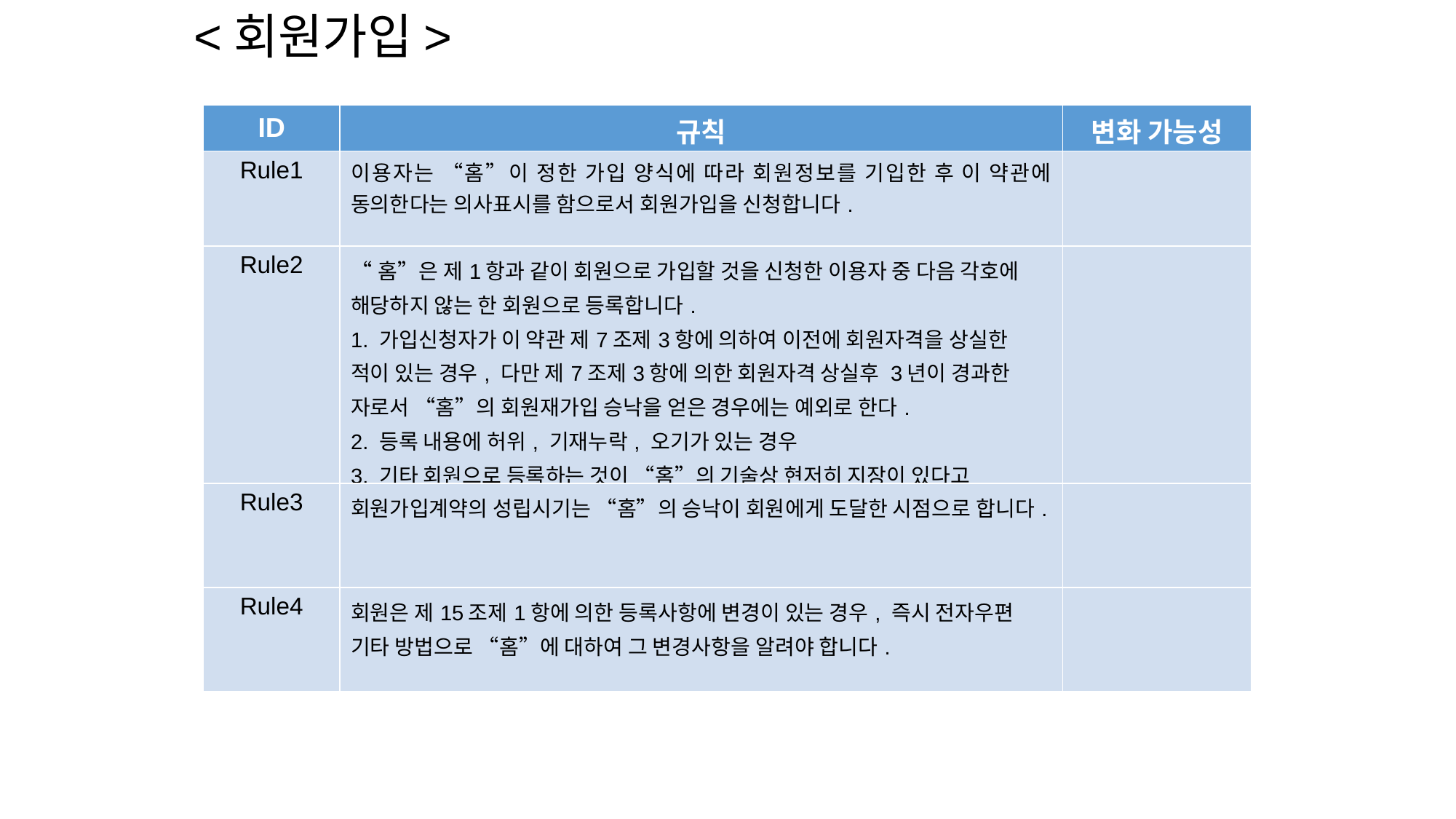

<회원가입>
| ID | 규칙 | 변화 가능성 |
| --- | --- | --- |
| Rule1 | 이용자는 “홈”이 정한 가입 양식에 따라 회원정보를 기입한 후 이 약관에 동의한다는 의사표시를 함으로서 회원가입을 신청합니다. |  |
| Rule2 | “홈”은 제1항과 같이 회원으로 가입할 것을 신청한 이용자 중 다음 각호에 해당하지 않는 한 회원으로 등록합니다. 1. 가입신청자가 이 약관 제7조제3항에 의하여 이전에 회원자격을 상실한 적이 있는 경우, 다만 제7조제3항에 의한 회원자격 상실후 3년이 경과한 자로서 “홈”의 회원재가입 승낙을 얻은 경우에는 예외로 한다. 2. 등록 내용에 허위, 기재누락, 오기가 있는 경우 3. 기타 회원으로 등록하는 것이 “홈”의 기술상 현저히 지장이 있다고 판단되는 경우 |  |
| Rule3 | 회원가입계약의 성립시기는 “홈”의 승낙이 회원에게 도달한 시점으로 합니다. |  |
| Rule4 | 회원은 제15조제1항에 의한 등록사항에 변경이 있는 경우, 즉시 전자우편 기타 방법으로 “홈”에 대하여 그 변경사항을 알려야 합니다. |  |